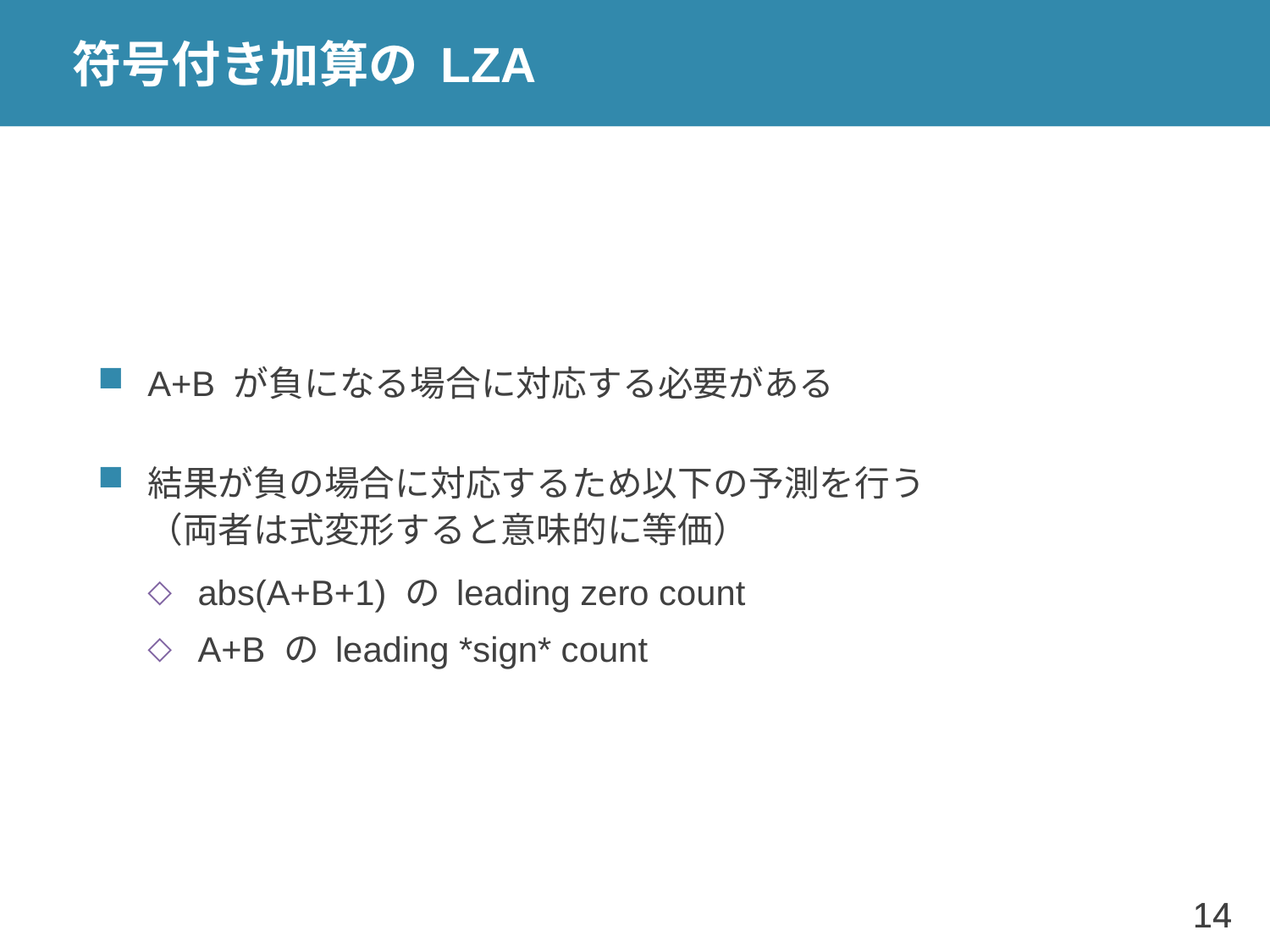

# 符号付き加算の LZA
A+B が負になる場合に対応する必要がある
結果が負の場合に対応するため以下の予測を行う
（両者は式変形すると意味的に等価）
abs(A+B+1) の leading zero count
A+B の leading *sign* count